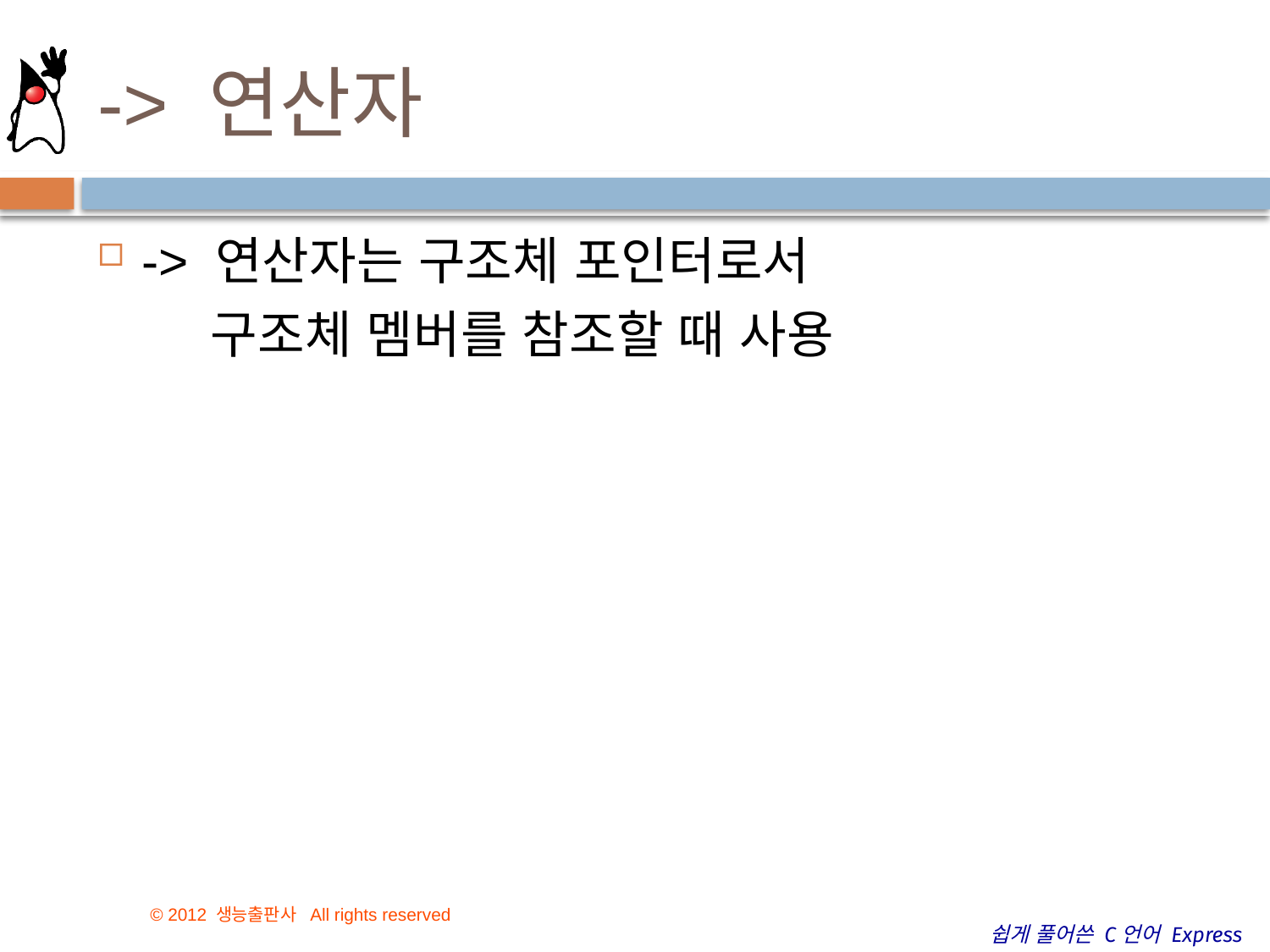

# -> 연산자
-> 연산자는 구조체 포인터로서
       구조체 멤버를 참조할 때 사용